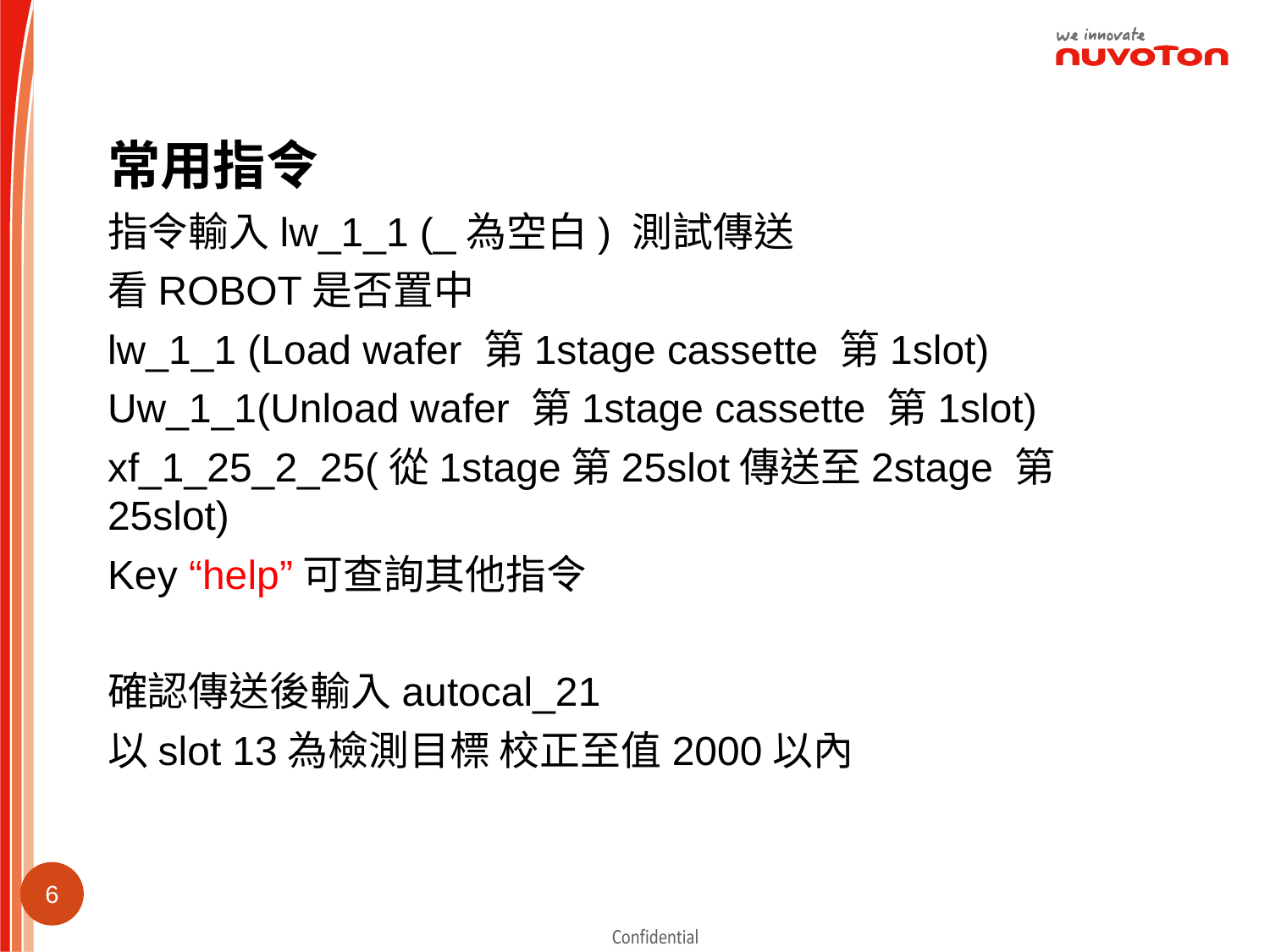

常用指令
指令輸入lw_1_1 (_為空白) 測試傳送
看ROBOT是否置中
lw_1_1 (Load wafer 第1stage cassette 第1slot)
Uw_1_1(Unload wafer 第1stage cassette 第1slot)
xf_1_25_2_25(從1stage第25slot傳送至2stage 第25slot)
Key “help”可查詢其他指令

確認傳送後輸入autocal_21
以slot 13為檢測目標 校正至值2000以內

6